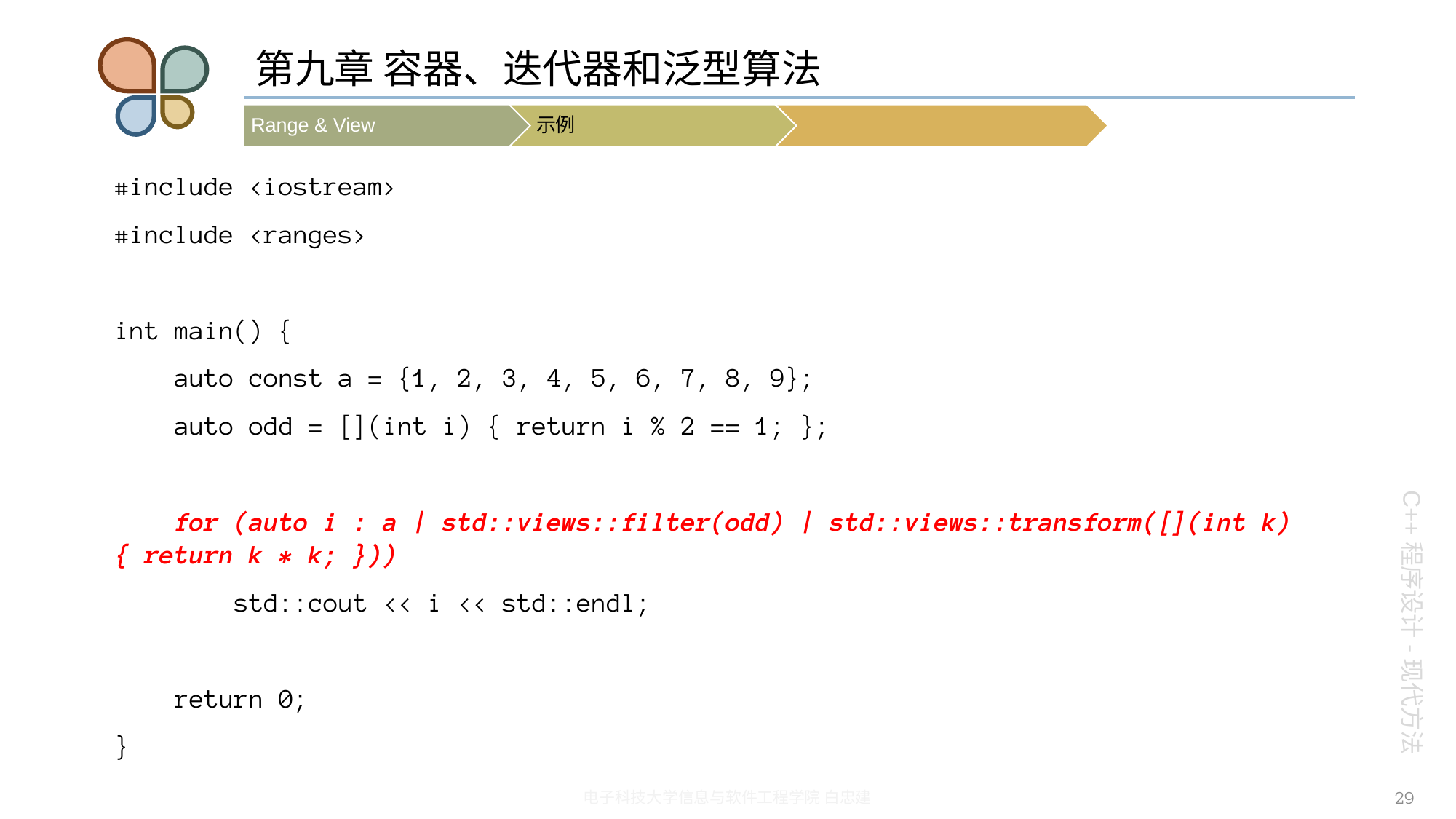

# 第九章 容器、迭代器和泛型算法
Range & View
示例

#include <iostream>
#include <ranges>

int main() {
    auto const a = {1, 2, 3, 4, 5, 6, 7, 8, 9};
    auto odd = [](int i) { return i % 2 == 1; };

    for (auto i : a | std::views::filter(odd) | std::views::transform([](int k) { return k * k; }))
        std::cout << i << std::endl;

    return 0;
}

29